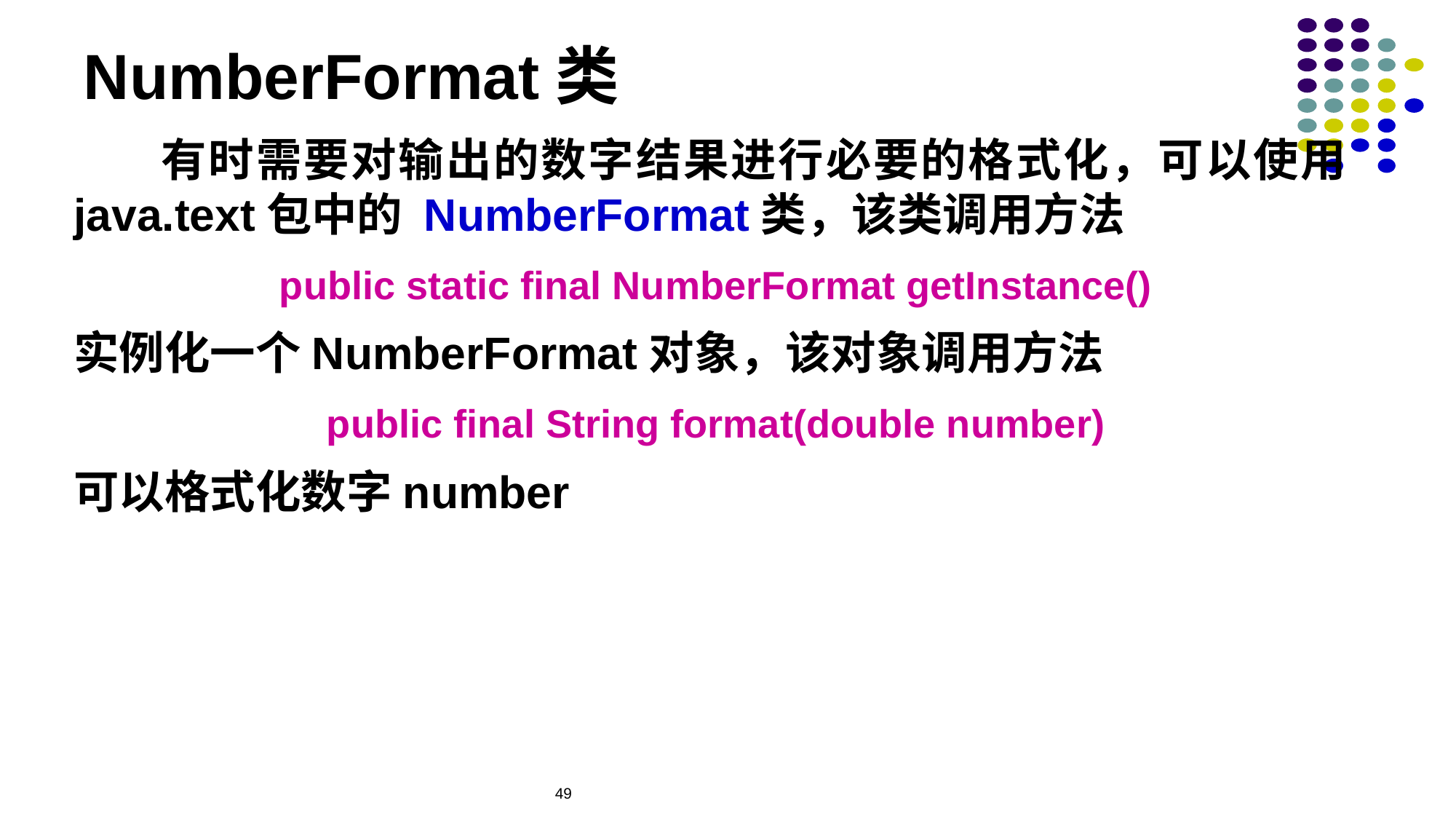

# NumberFormat类
      有时需要对输出的数字结果进行必要的格式化，可以使用java.text包中的 NumberFormat类，该类调用方法
public static final NumberFormat getInstance()
实例化一个NumberFormat对象，该对象调用方法
public final String format(double number)
可以格式化数字number
49